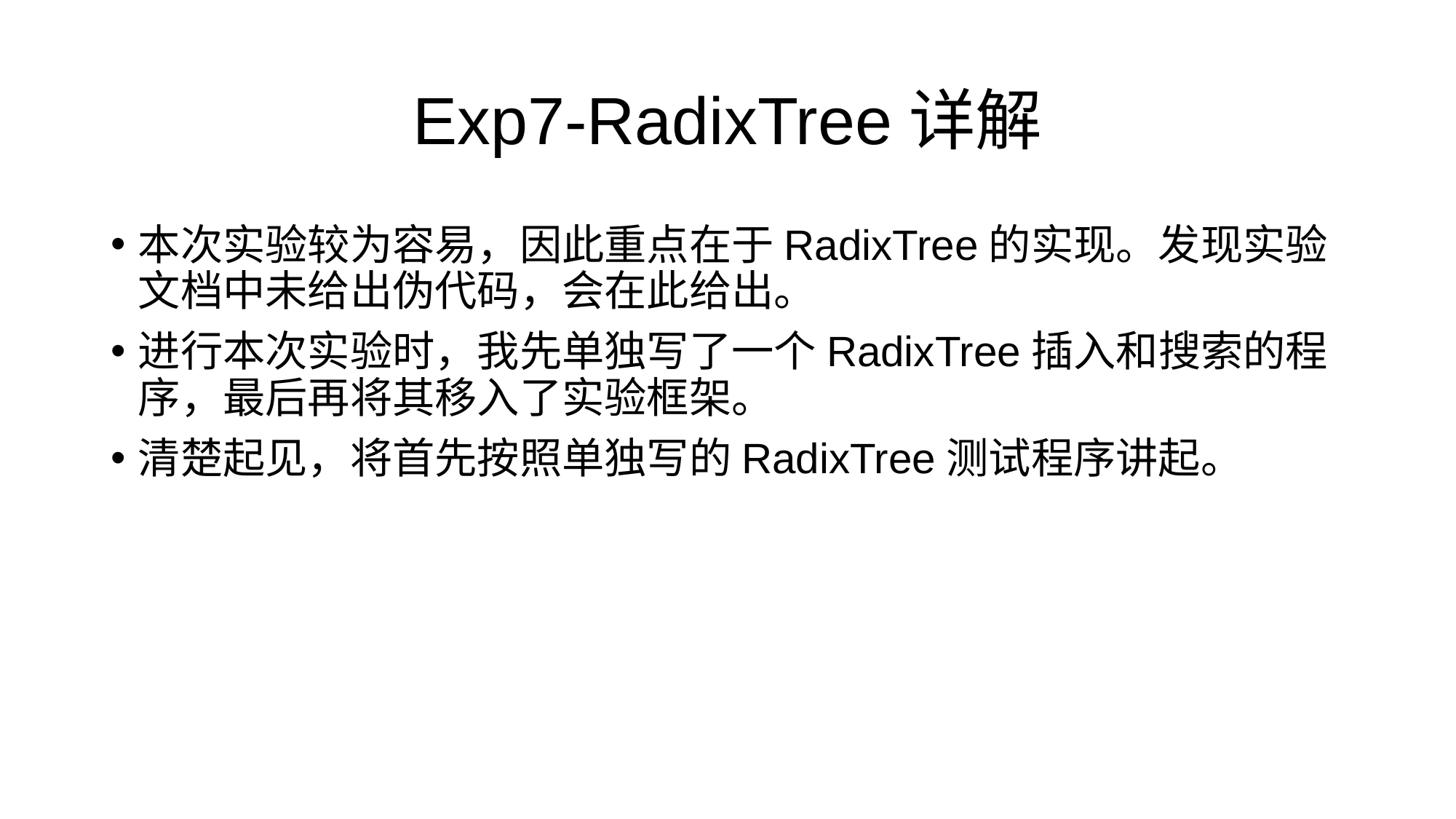

# Exp7-RadixTree详解
本次实验较为容易，因此重点在于RadixTree的实现。发现实验文档中未给出伪代码，会在此给出。
进行本次实验时，我先单独写了一个RadixTree插入和搜索的程序，最后再将其移入了实验框架。
清楚起见，将首先按照单独写的RadixTree测试程序讲起。